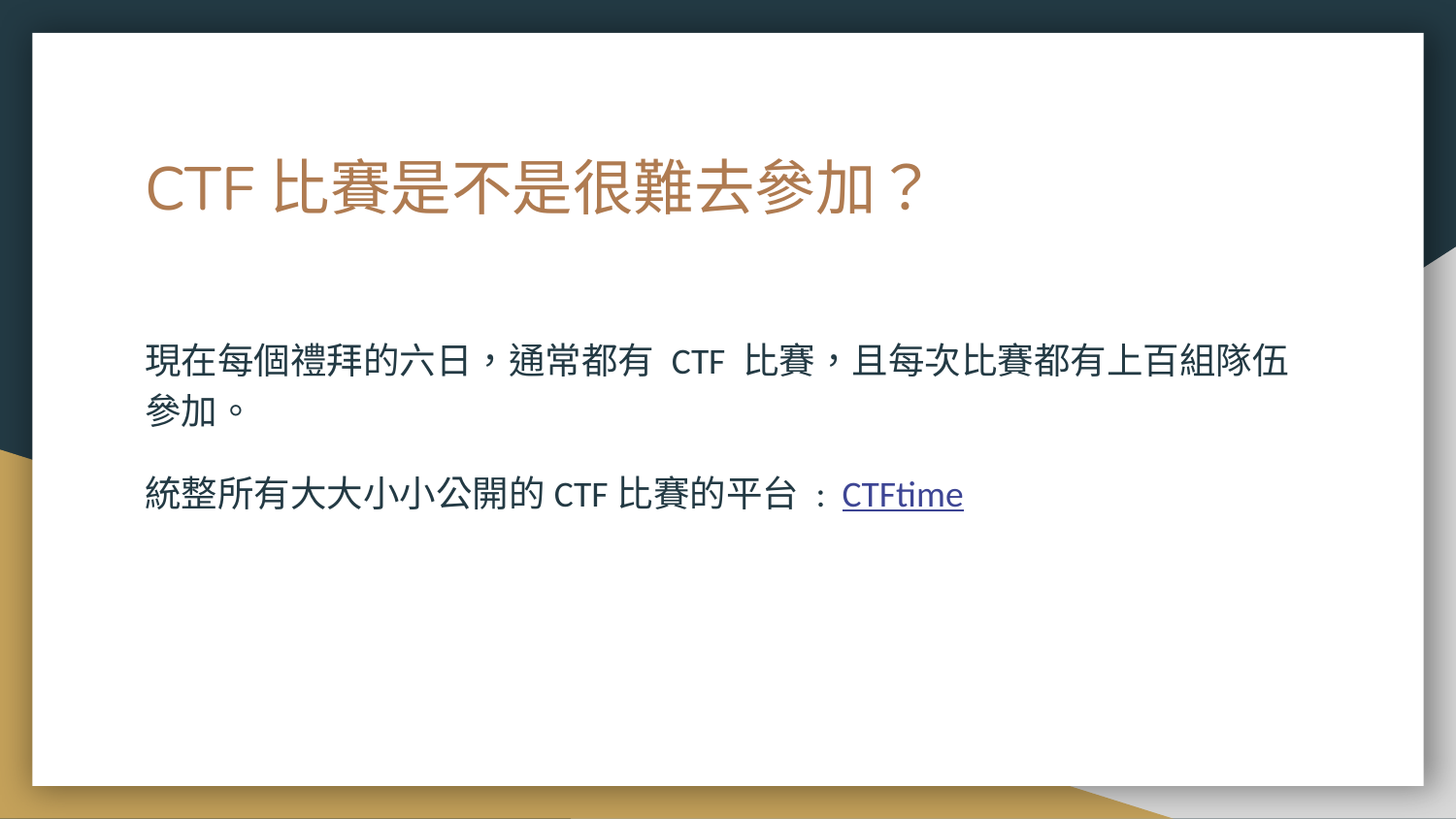

# CTF比賽是不是很難去參加？
現在每個禮拜的六日，通常都有 CTF 比賽，且每次比賽都有上百組隊伍參加。
統整所有大大小小公開的CTF比賽的平台 :  CTFtime